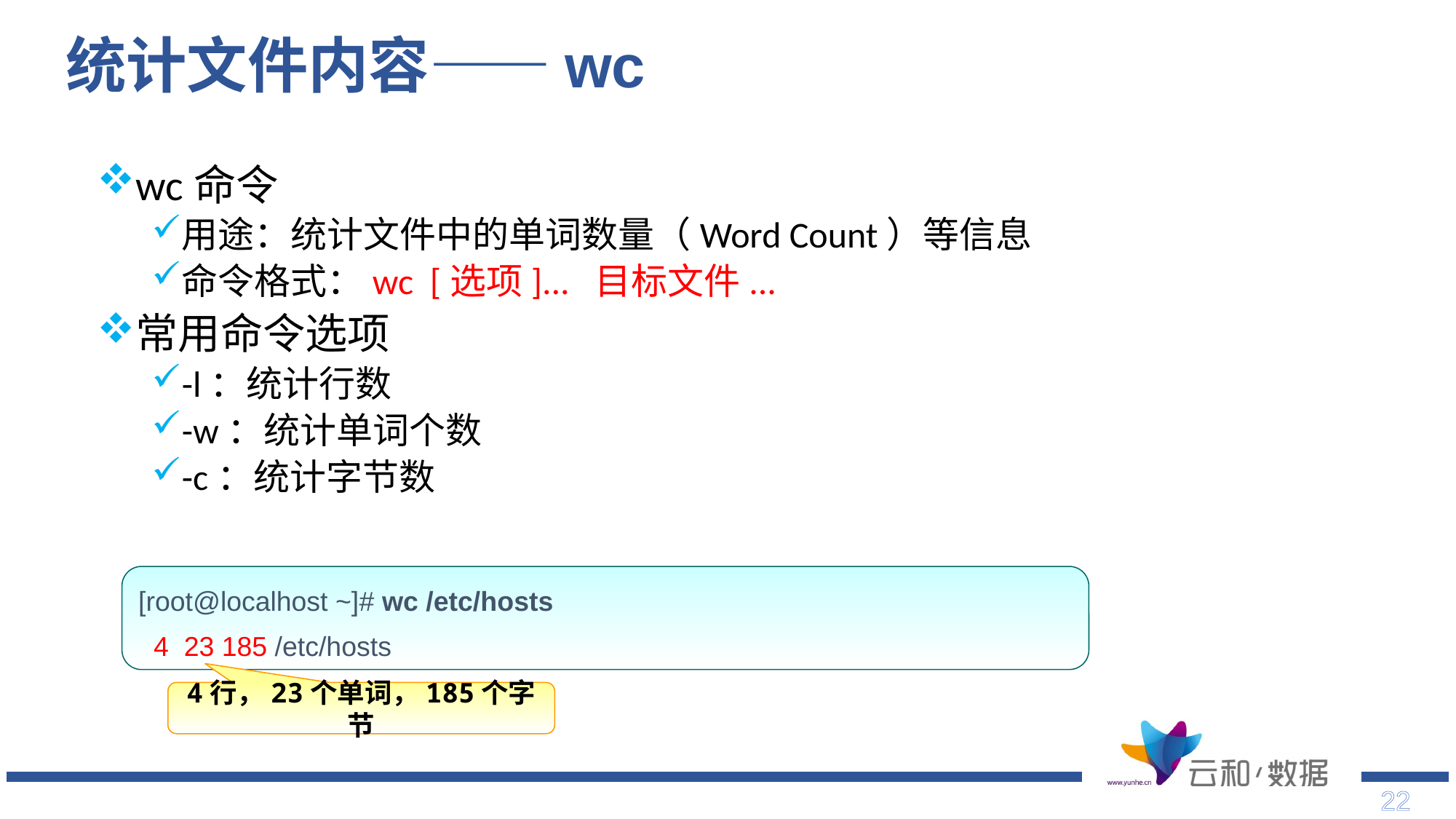

# 统计文件内容——wc
wc命令
用途：统计文件中的单词数量（Word Count）等信息
命令格式：wc  [选项]...  目标文件...
常用命令选项
-l：统计行数
-w：统计单词个数
-c：统计字节数

[root@localhost ~]# wc /etc/hosts
  4  23 185 /etc/hosts
4行，23个单词，185个字节